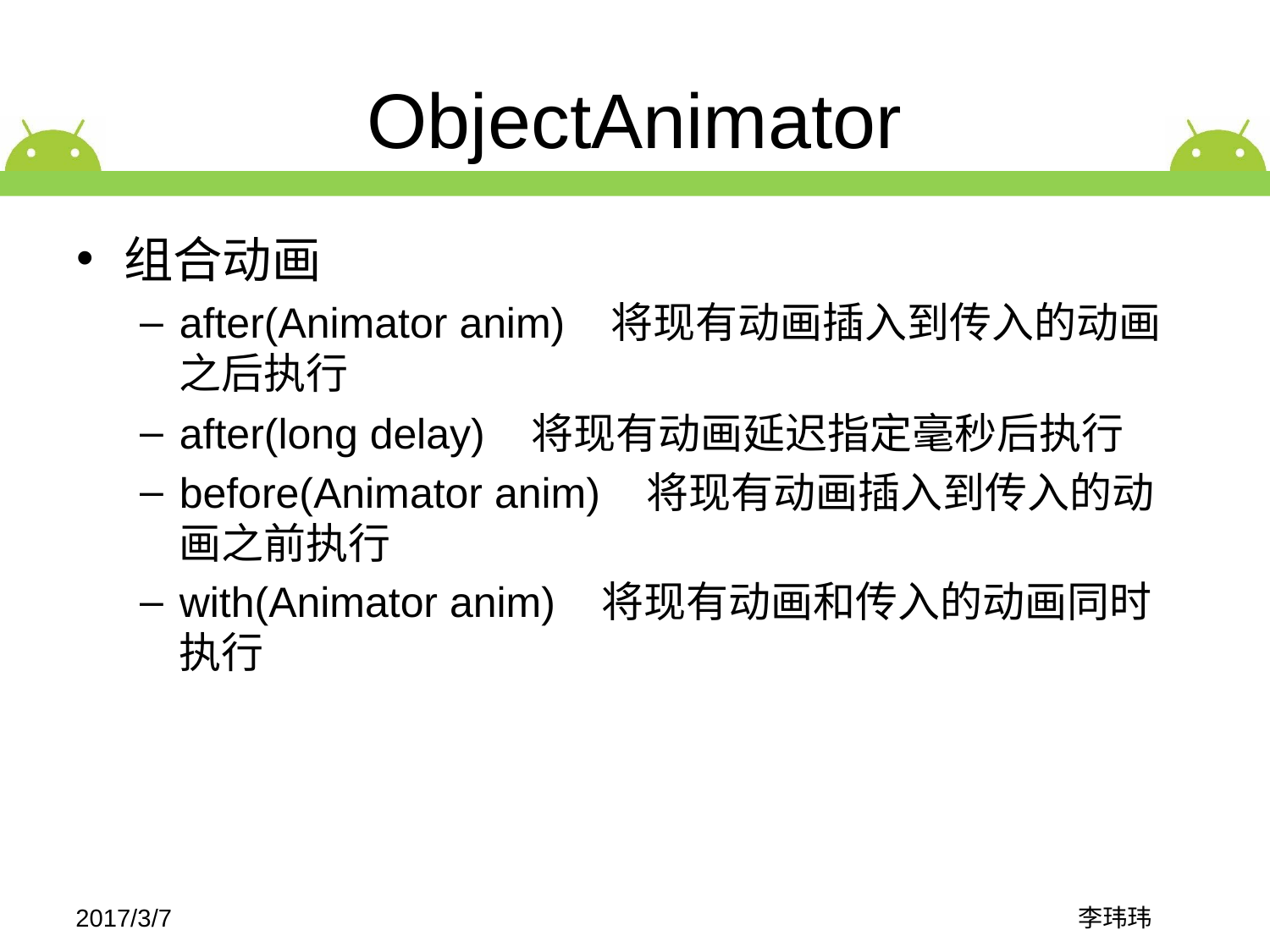

# ObjectAnimator
组合动画
after(Animator anim)   将现有动画插入到传入的动画之后执行
after(long delay)   将现有动画延迟指定毫秒后执行
before(Animator anim)   将现有动画插入到传入的动画之前执行
with(Animator anim)   将现有动画和传入的动画同时执行